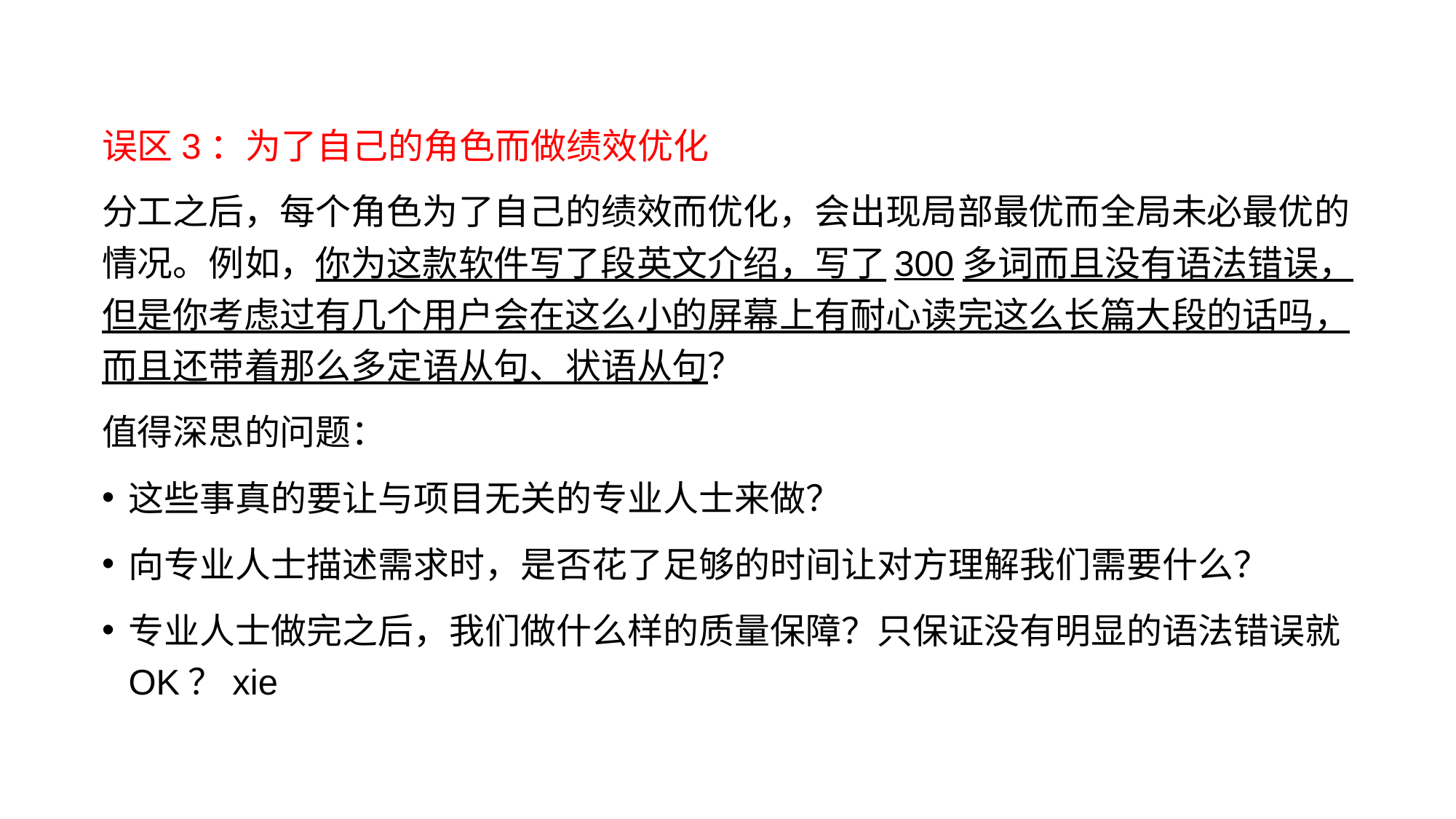

误区3：为了自己的角色而做绩效优化
分工之后，每个角色为了自己的绩效而优化，会出现局部最优而全局未必最优的情况。例如，你为这款软件写了段英文介绍，写了300多词而且没有语法错误，但是你考虑过有几个用户会在这么小的屏幕上有耐心读完这么长篇大段的话吗，而且还带着那么多定语从句、状语从句？
值得深思的问题：
这些事真的要让与项目无关的专业人士来做？
向专业人士描述需求时，是否花了足够的时间让对方理解我们需要什么？
专业人士做完之后，我们做什么样的质量保障？只保证没有明显的语法错误就OK？xie